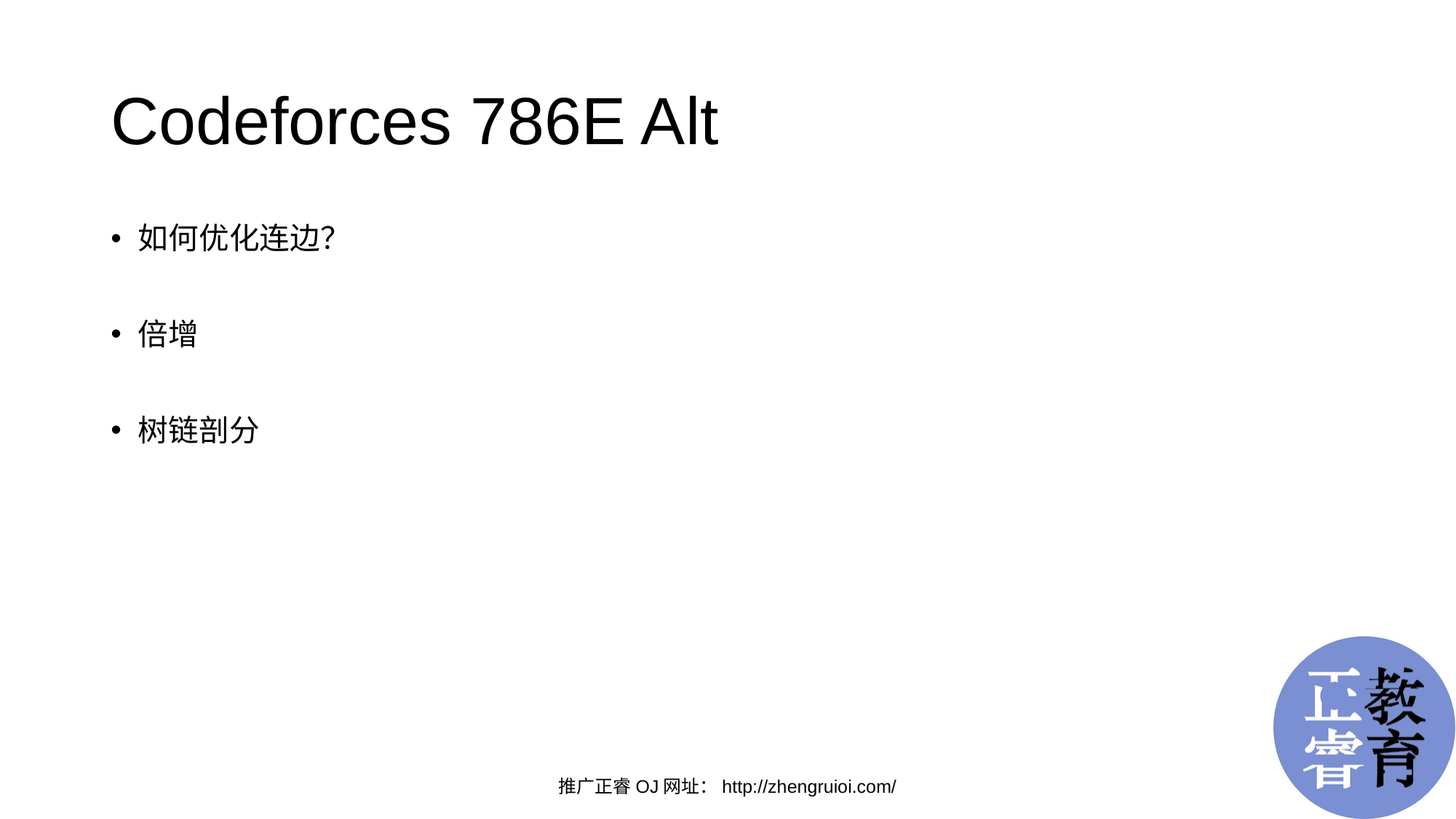

# Codeforces 786E Alt
如何优化连边？

倍增

树链剖分